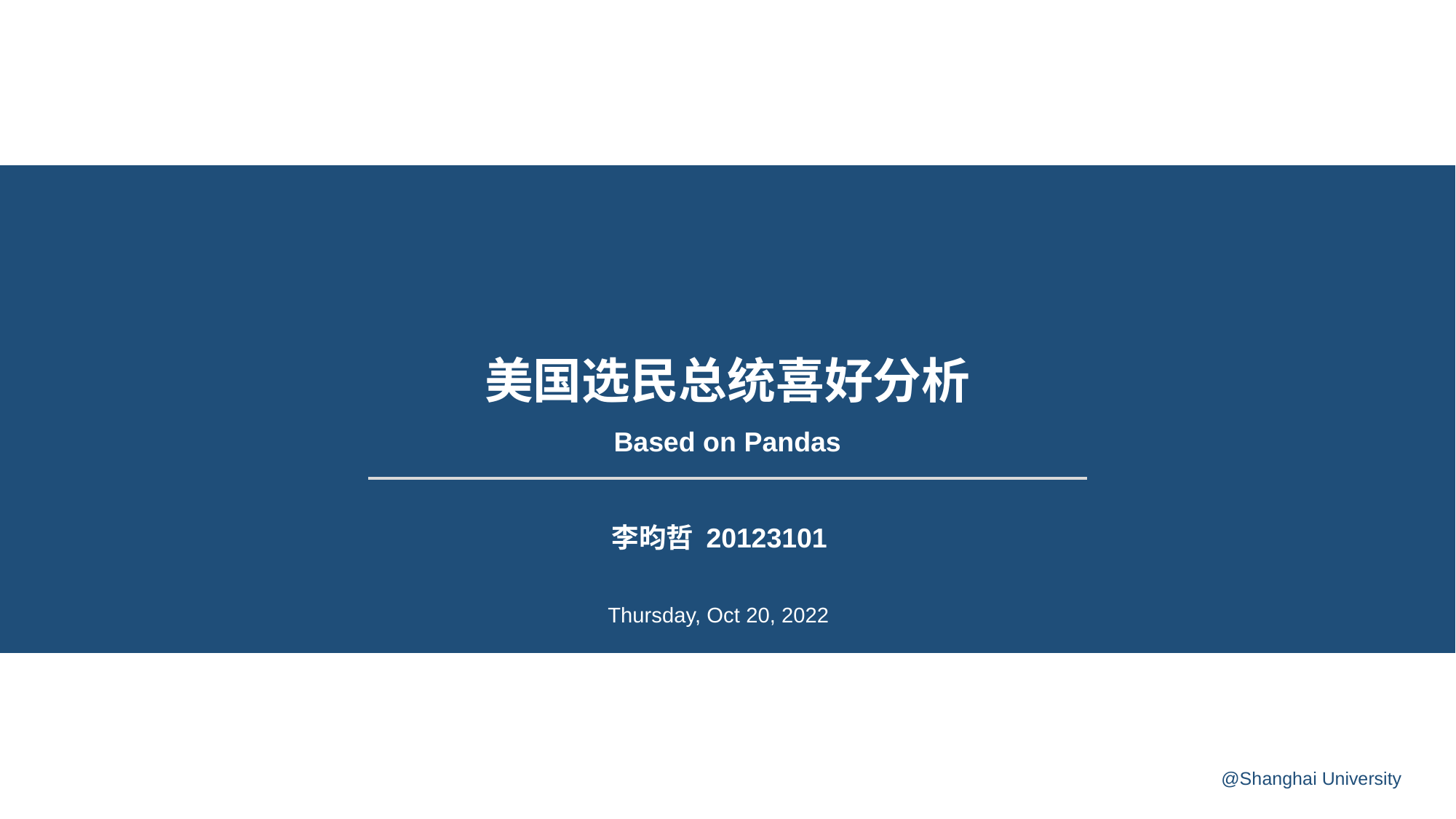

美国选民总统喜好分析
Based on Pandas
李昀哲 20123101
Thursday, Oct 20, 2022
@Shanghai University